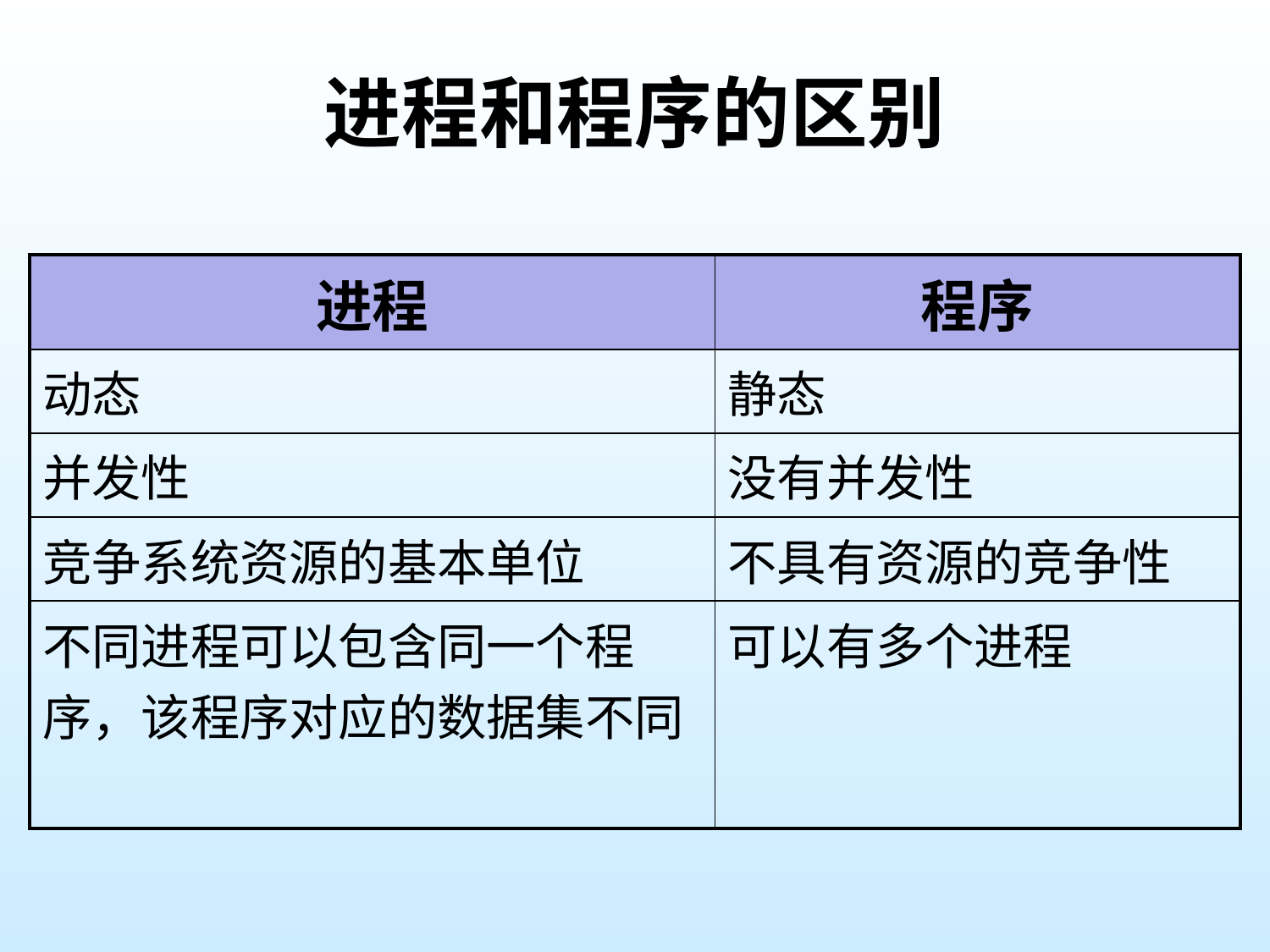

# 进程和程序的区别
| 进程 | 程序 |
| --- | --- |
| 动态 | 静态 |
| 并发性 | 没有并发性 |
| 竞争系统资源的基本单位 | 不具有资源的竞争性 |
| 不同进程可以包含同一个程序，该程序对应的数据集不同 | 可以有多个进程 |